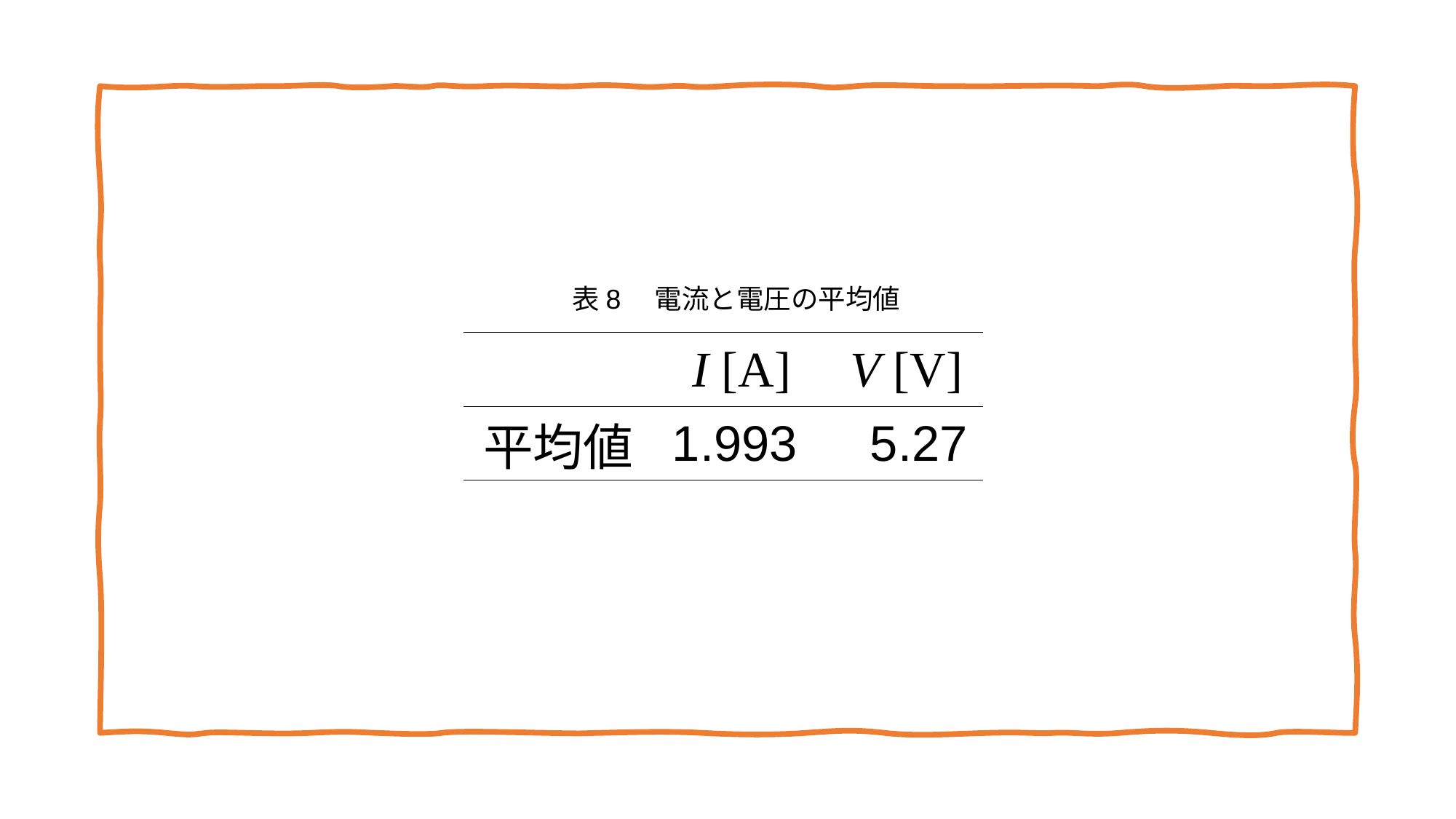

表8　電流と電圧の平均値
|  | I [A] | V [V] |
| --- | --- | --- |
| 平均値 | 1.993 | 5.27 |